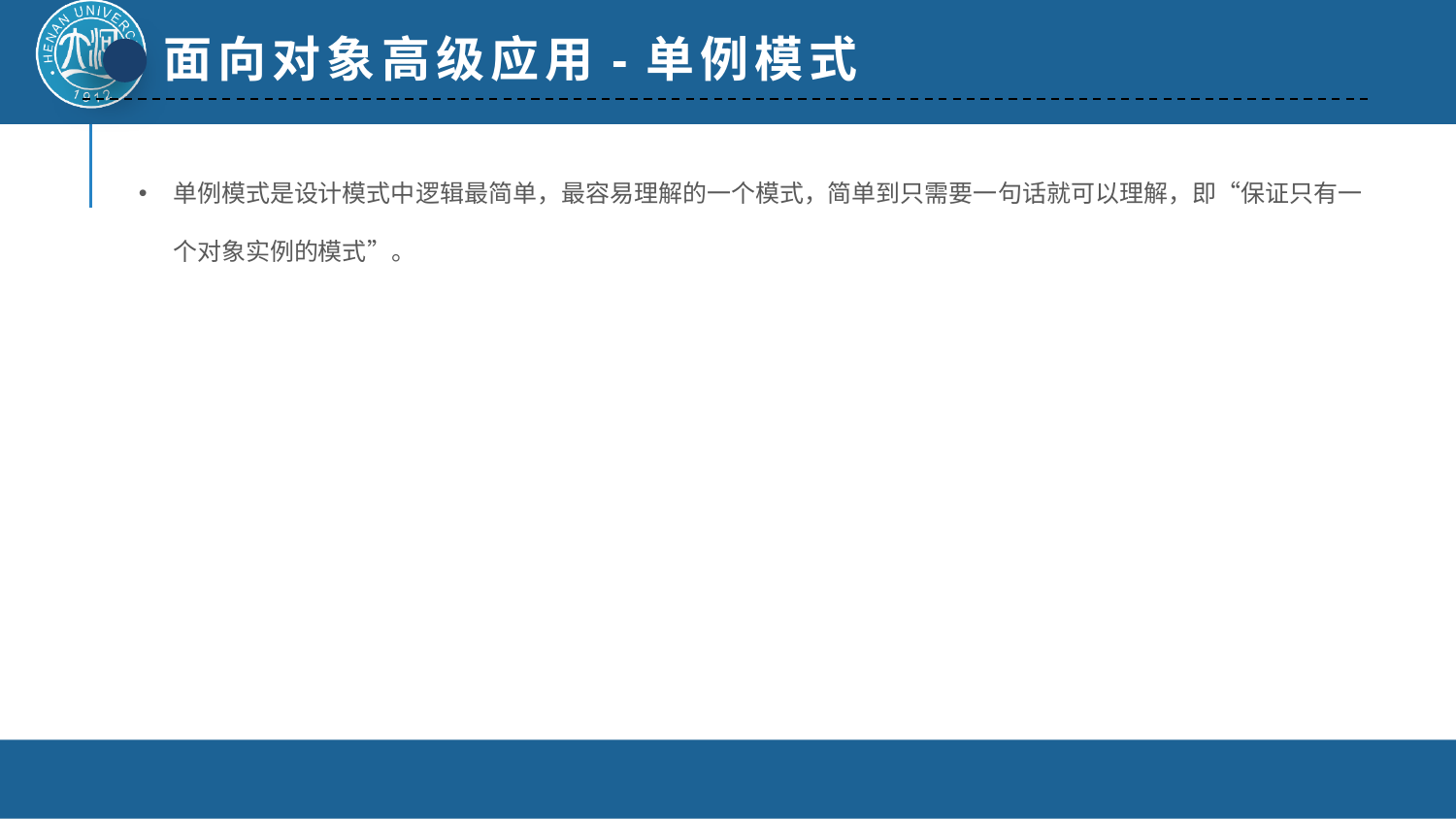

面向对象高级应用-单例模式

单例模式是设计模式中逻辑最简单，最容易理解的一个模式，简单到只需要一句话就可以理解，即“保证只有一个对象实例的模式”。